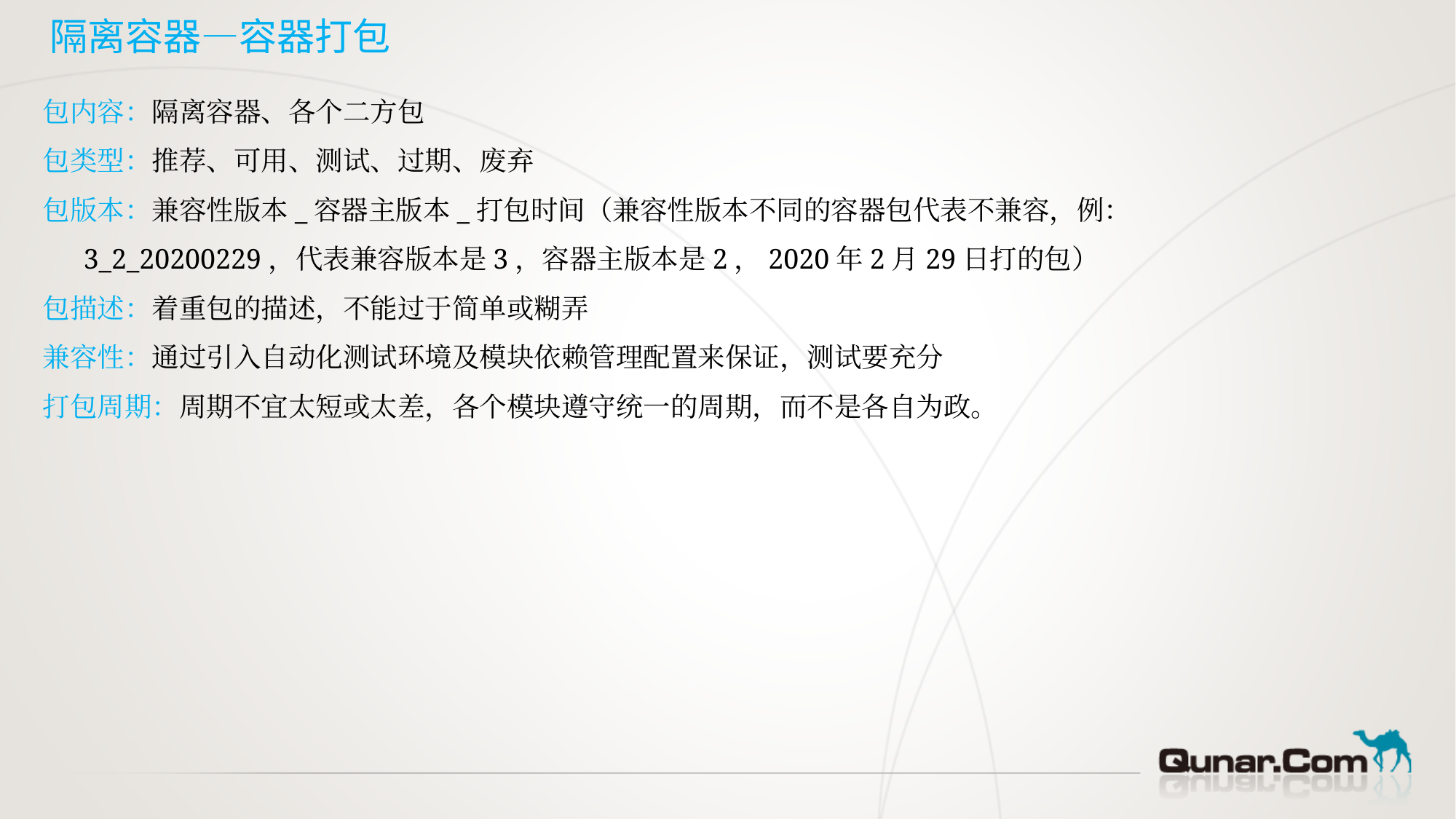

# 隔离容器—容器打包
包内容：隔离容器、各个二方包
包类型：推荐、可用、测试、过期、废弃
包版本：兼容性版本_容器主版本_打包时间（兼容性版本不同的容器包代表不兼容，例：3_2_20200229，代表兼容版本是3，容器主版本是2，2020年2月29日打的包）
包描述：着重包的描述，不能过于简单或糊弄
兼容性：通过引入自动化测试环境及模块依赖管理配置来保证，测试要充分
打包周期：周期不宜太短或太差，各个模块遵守统一的周期，而不是各自为政。